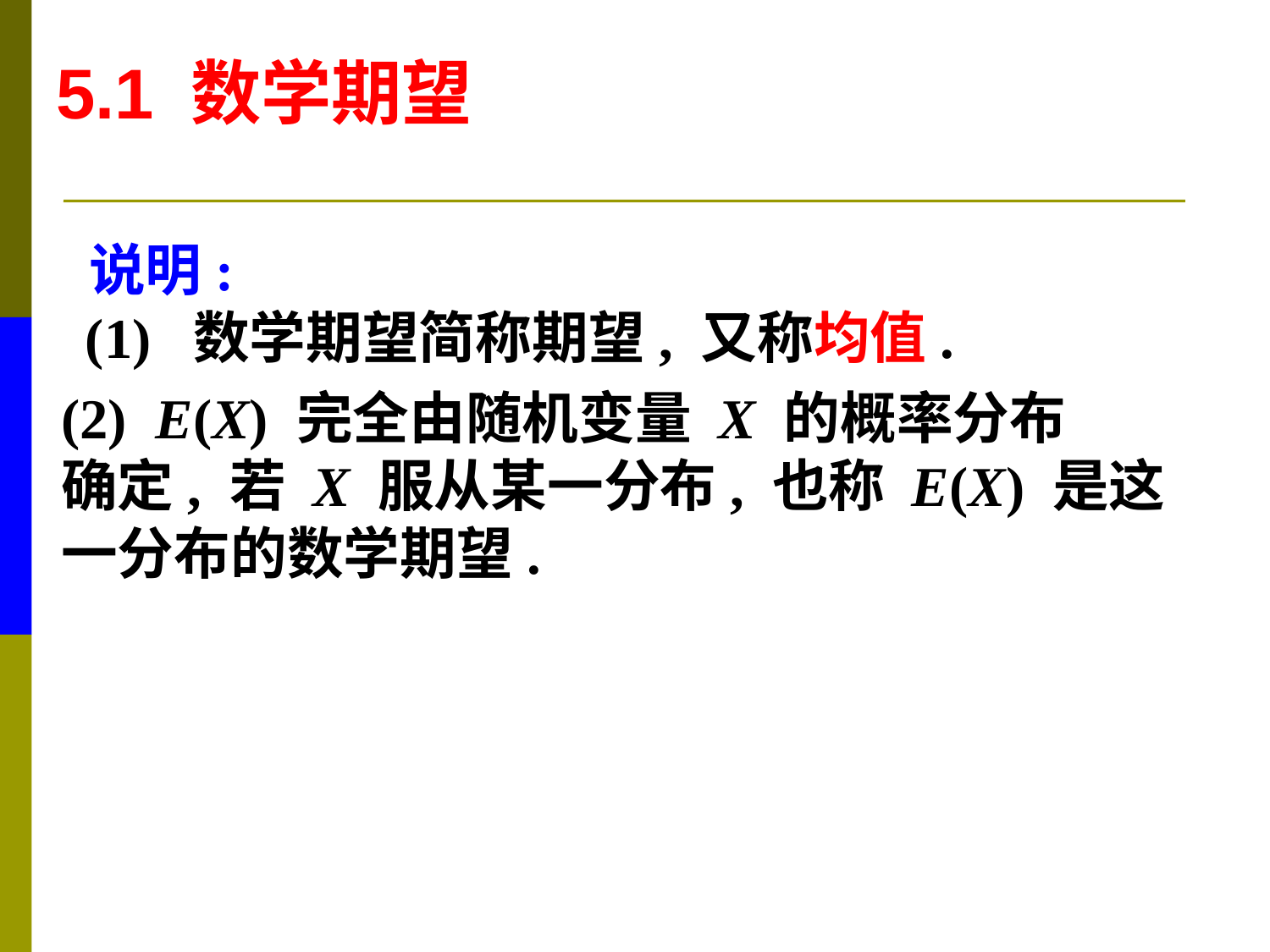

5.1 数学期望
说明:
(1)  数学期望简称期望, 又称均值.
(2)  E(X) 完全由随机变量 X 的概率分布
确定, 若 X 服从某一分布, 也称 E(X) 是这
一分布的数学期望.